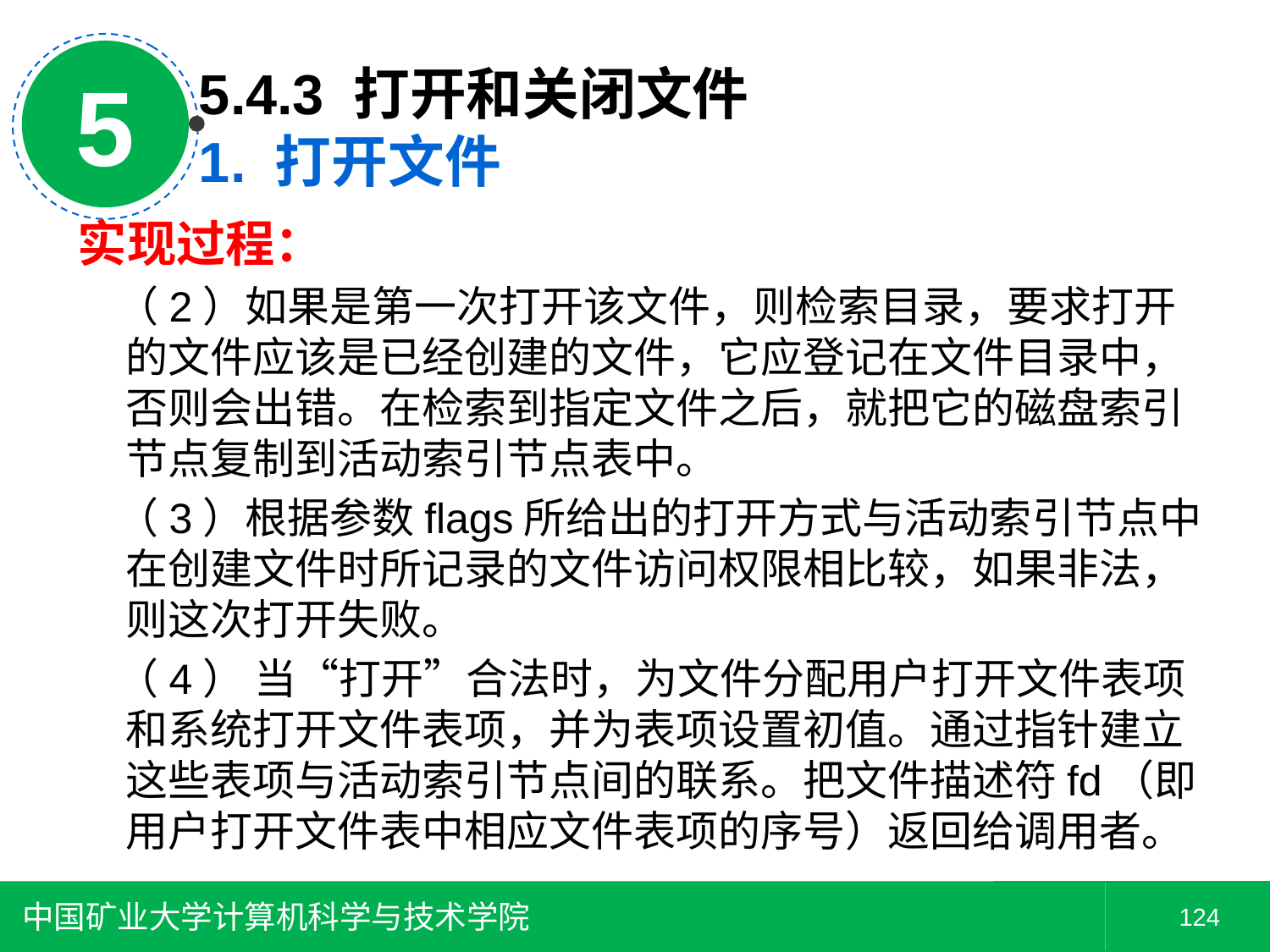

5
5.4.3 打开和关闭文件
1. 打开文件

实现过程：
   （2）如果是第一次打开该文件，则检索目录，要求打开的文件应该是已经创建的文件，它应登记在文件目录中，否则会出错。在检索到指定文件之后，就把它的磁盘索引节点复制到活动索引节点表中。
   （3）根据参数flags所给出的打开方式与活动索引节点中在创建文件时所记录的文件访问权限相比较，如果非法，则这次打开失败。
   （4） 当“打开”合法时，为文件分配用户打开文件表项和系统打开文件表项，并为表项设置初值。通过指针建立这些表项与活动索引节点间的联系。把文件描述符fd（即用户打开文件表中相应文件表项的序号）返回给调用者。